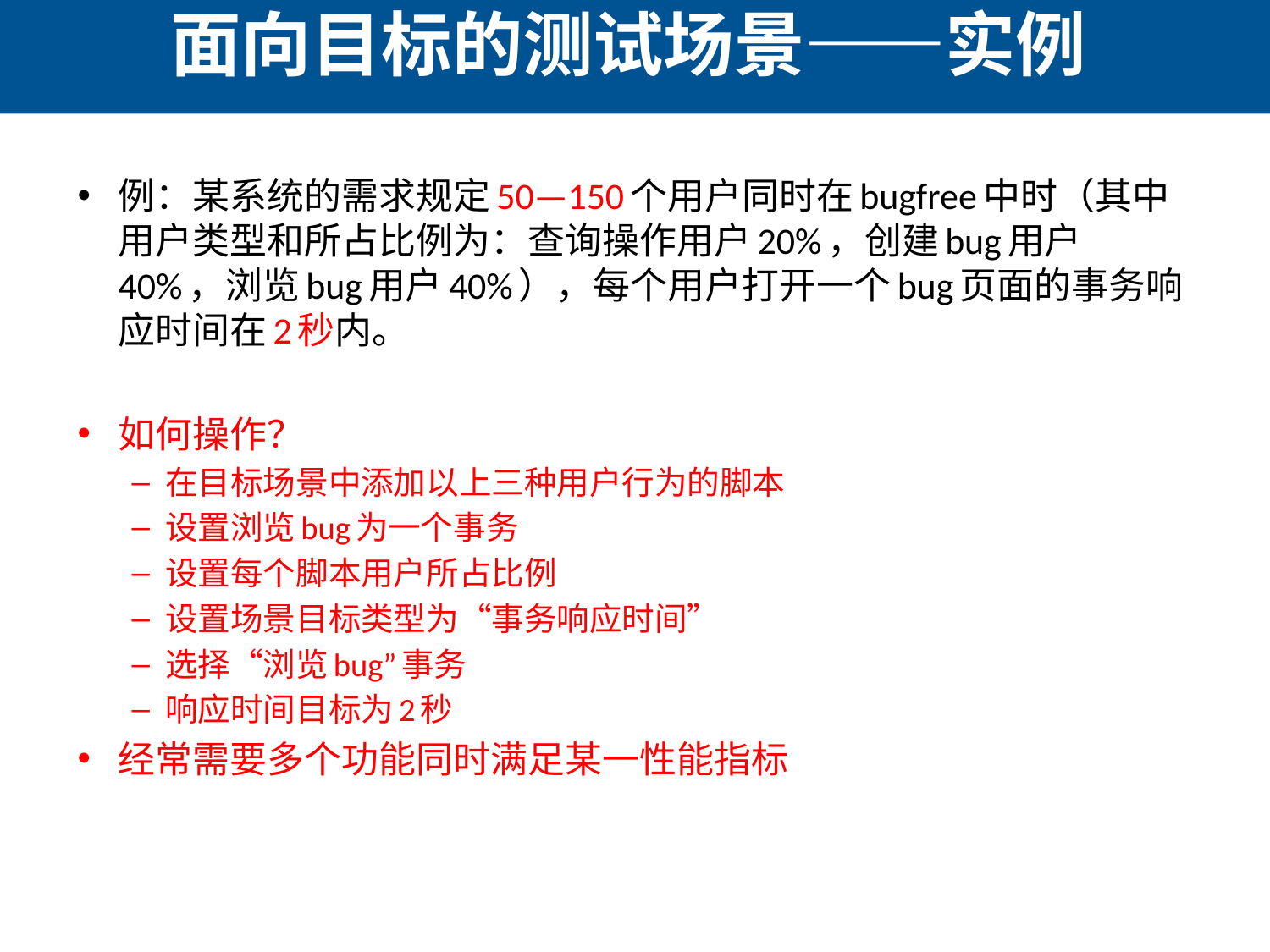

# 面向目标的测试场景——实例
例：某系统的需求规定50—150个用户同时在bugfree中时（其中用户类型和所占比例为：查询操作用户20%，创建bug用户40%，浏览bug用户40%），每个用户打开一个bug页面的事务响应时间在2秒内。

如何操作？
在目标场景中添加以上三种用户行为的脚本
设置浏览bug为一个事务
设置每个脚本用户所占比例
设置场景目标类型为“事务响应时间”
选择“浏览bug”事务
响应时间目标为2秒
经常需要多个功能同时满足某一性能指标